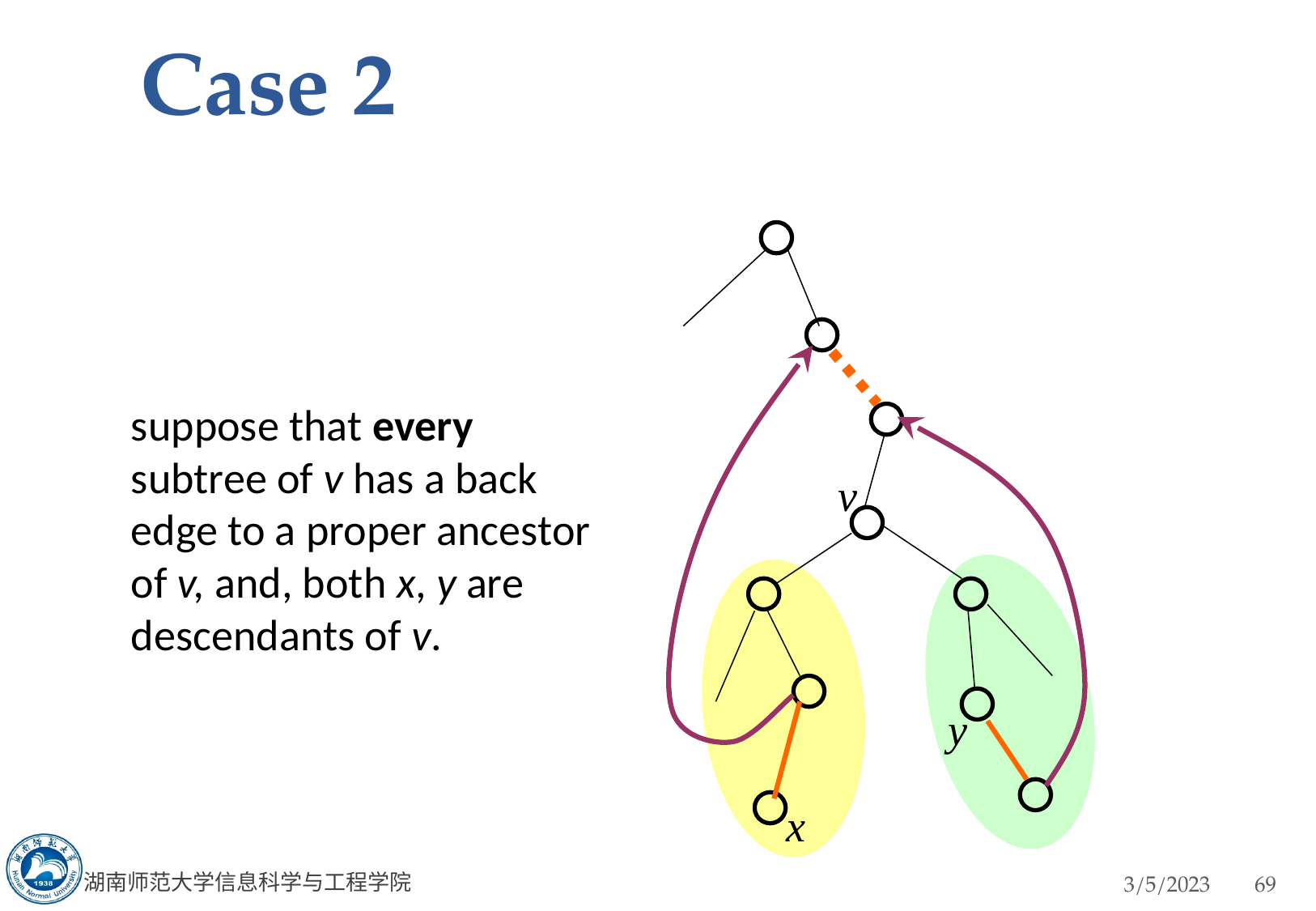

# Case 2

suppose that every subtree of v has a back edge to a proper ancestor of v, and, both x, y are descendants of v.

v

y

x
湖南师范大学信息科学与工程学院
3/5/2023
69